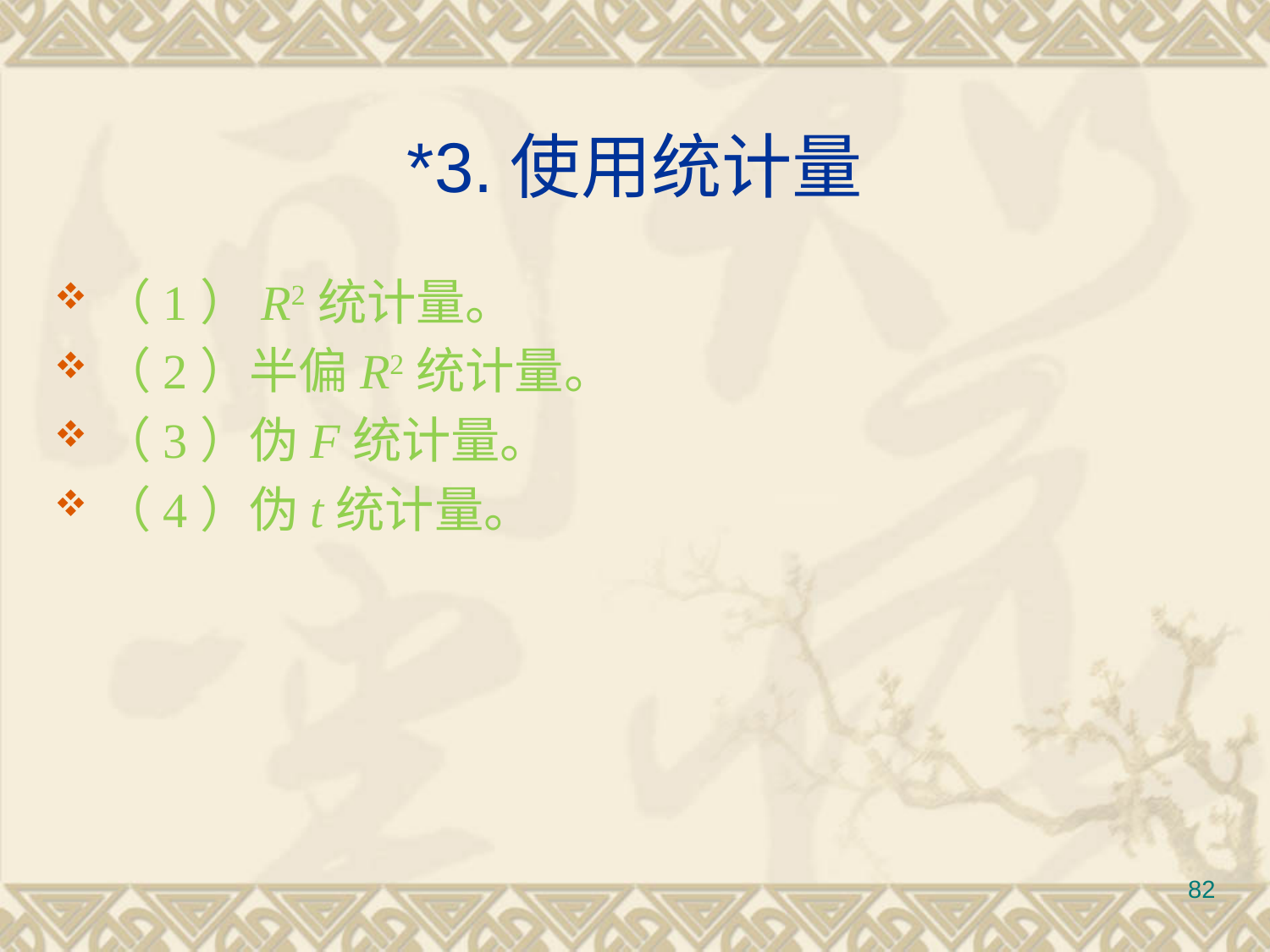

# *3.使用统计量
（1）R2统计量。
（2）半偏R2统计量。
（3）伪F统计量。
（4）伪t统计量。
82